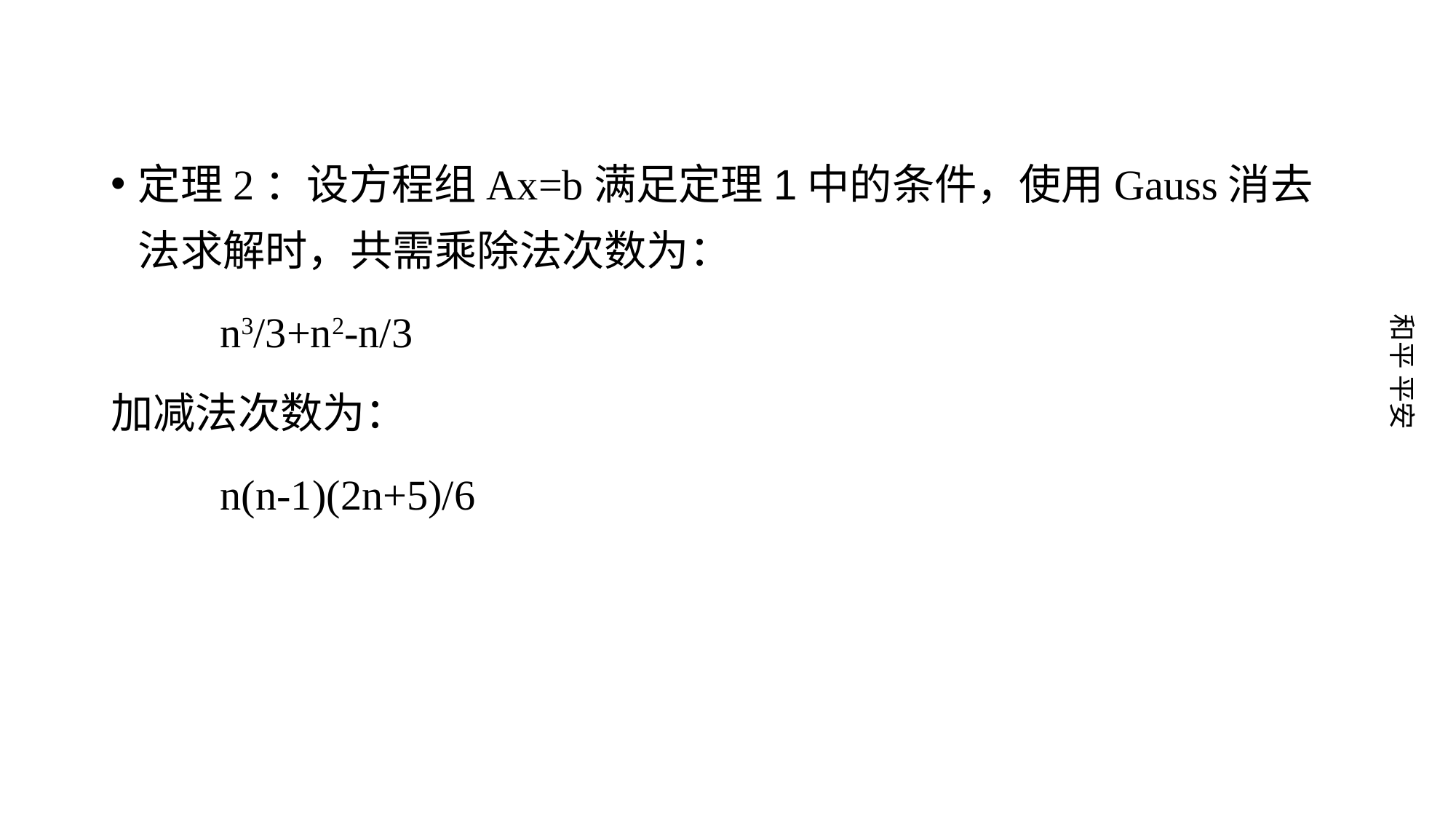

#
定理2：设方程组Ax=b满足定理1中的条件，使用Gauss消去法求解时，共需乘除法次数为：
	n3/3+n2-n/3
加减法次数为：
	n(n-1)(2n+5)/6